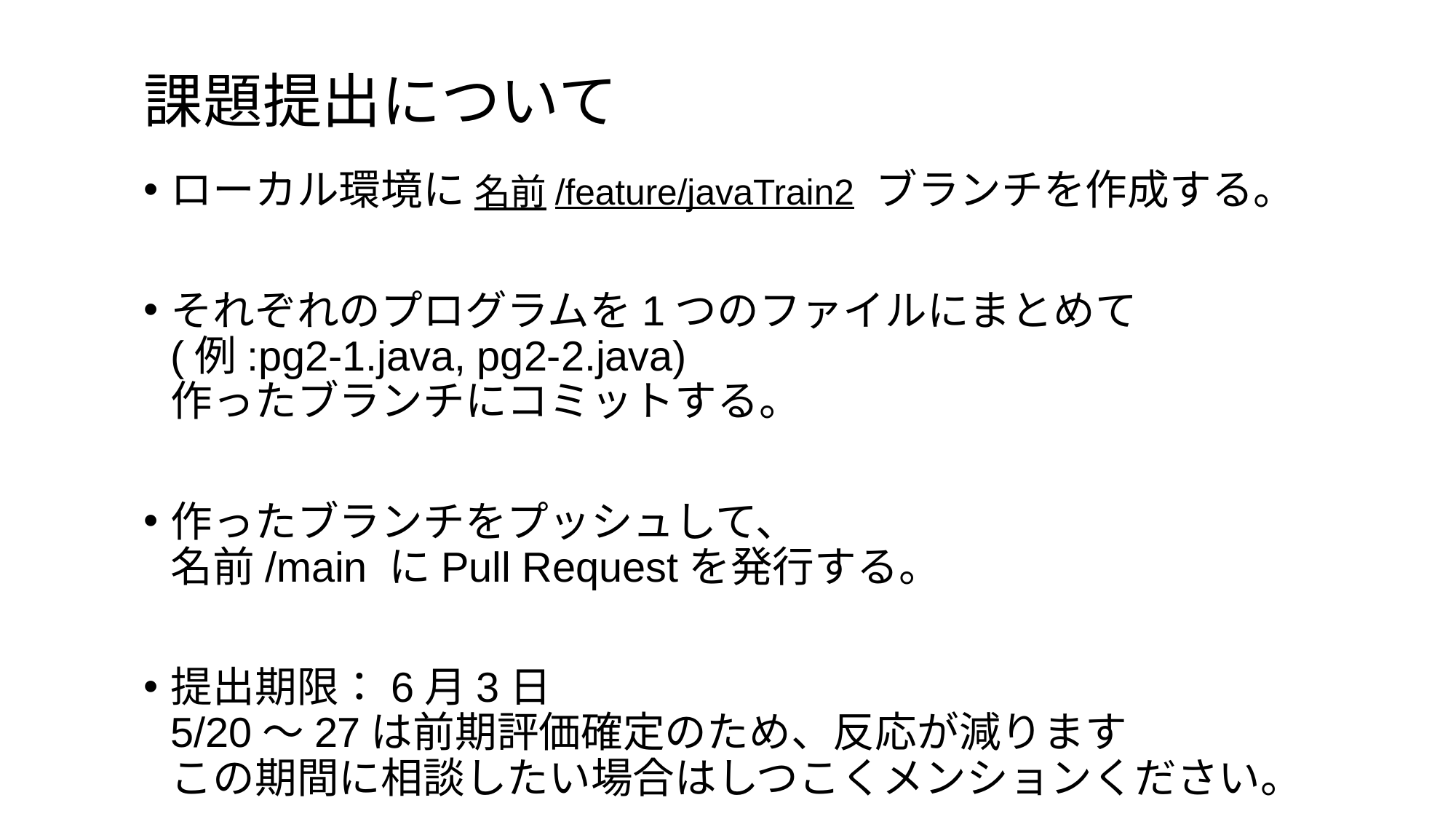

# 課題提出について
ローカル環境に 名前/feature/javaTrain2 ブランチを作成する。

それぞれのプログラムを1つのファイルにまとめて
(例:pg2-1.java, pg2-2.java)
作ったブランチにコミットする。

作ったブランチをプッシュして、
名前/main にPull Requestを発行する。

提出期限：6月3日
5/20～27は前期評価確定のため、反応が減ります
この期間に相談したい場合はしつこくメンションください。